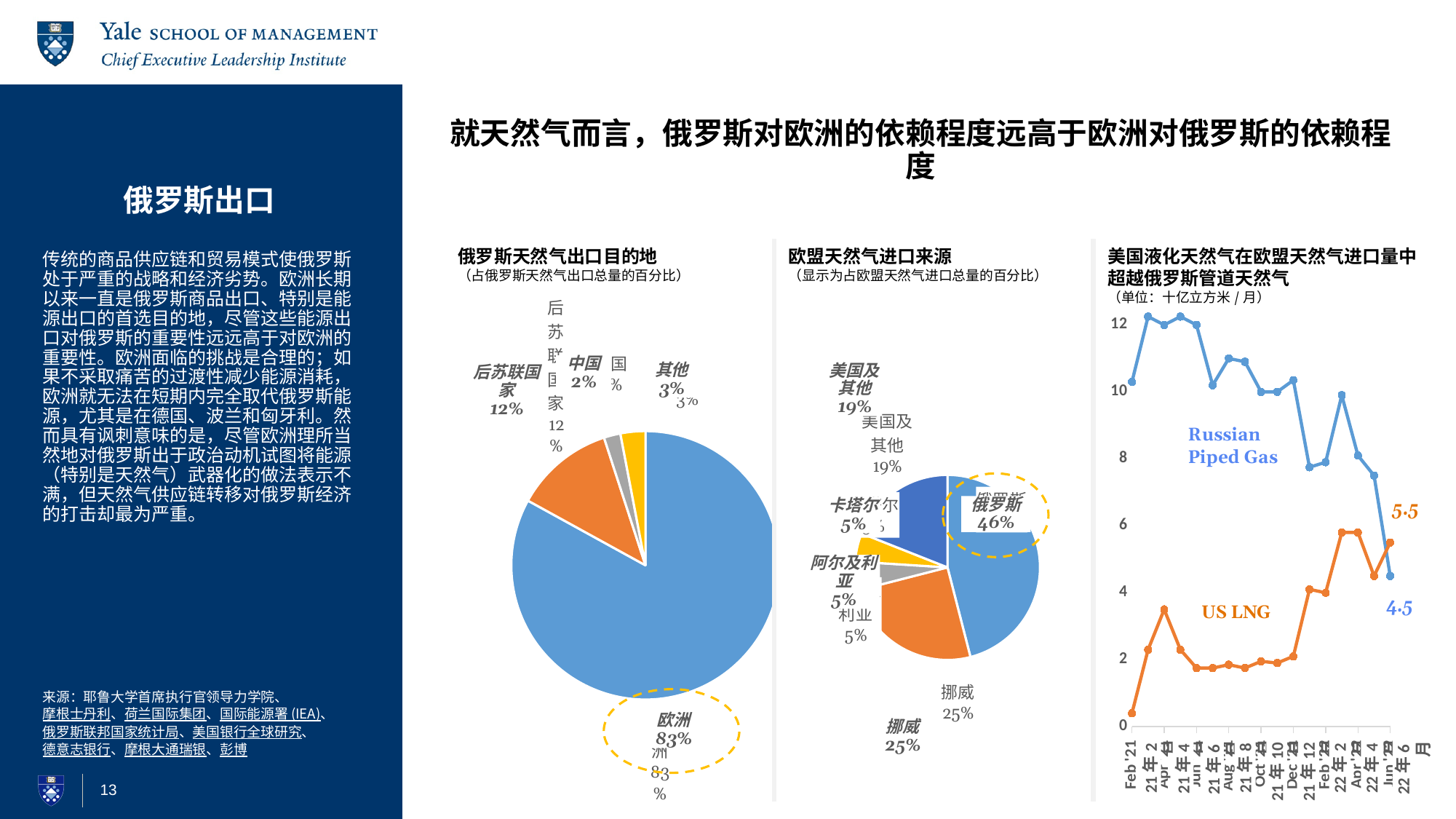

# 俄罗斯出口
就天然气而言，俄罗斯对欧洲的依赖程度远高于欧洲对俄罗斯的依赖程度
传统的商品供应链和贸易模式使俄罗斯处于严重的战略和经济劣势。欧洲长期以来一直是俄罗斯商品出口、特别是能源出口的首选目的地，尽管这些能源出口对俄罗斯的重要性远远高于对欧洲的重要性。欧洲面临的挑战是合理的；如果不采取痛苦的过渡性减少能源消耗，欧洲就无法在短期内完全取代俄罗斯能源，尤其是在德国、波兰和匈牙利。然而具有讽刺意味的是，尽管欧洲理所当然地对俄罗斯出于政治动机试图将能源（特别是天然气）武器化的做法表示不满，但天然气供应链转移对俄罗斯经济的打击却最为严重。

俄罗斯天然气出口目的地
（占俄罗斯天然气出口总量的百分比）
欧盟天然气进口来源
（显示为占欧盟天然气进口总量的百分比）
美国液化天然气在欧盟天然气进口量中超越俄罗斯管道天然气
（单位：十亿立方米/月）

### Chart

| Category |  |  |
|---|---|---|
| 44197 | 12.2 | 0.3 |
| 44228 | 10.3 | 0.4 |
| 44256 | 12.25 | 2.3 |
| 44287 | 12.0 | 3.5 |
| 44317 | 12.25 | 2.3 |
| 44348 | 12.0 | 1.75 |
| 44378 | 10.2 | 1.75 |
| 44409 | 11.0 | 1.85 |
| 44440 | 10.9 | 1.75 |
| 44470 | 10.0 | 1.95 |
| 44501 | 10.0 | 1.9 |
| 44531 | 10.35 | 2.1 |
| 44562 | 7.75 | 4.1 |
| 44593 | 7.9 | 4.0 |
| 44621 | 9.9 | 5.8 |
| 44652 | 8.1 | 5.8 |
| 44682 | 7.5 | 4.5 |
| 44713 | 4.5 | 5.5 |

### Chart

| Category |  |
|---|---|
| Russia | 0.46 |
| Norway | 0.25 |
| Algeria | 0.05 |
| Qatar | 0.05 |
| US and Other | 0.19 |

### Chart

| Category |  |
|---|---|
| Europe  | 0.83 |
| Post-Soviet States | 0.12 |
| China | 0.02 |
| Others | 0.03 |
后苏联国家
12%
中国
2%
其他
3%
美国及其他
19%
俄罗斯
46%
卡塔尔
5%
阿尔及利亚
5%
欧洲
83%
挪威
25%

来源：耶鲁大学首席执行官领导力学院、摩根士丹利、荷兰国际集团、国际能源署 (IEA)、俄罗斯联邦国家统计局、美国银行全球研究、德意志银行、摩根大通瑞银、彭博

21年2月
21年8月
21年10月
21年12月
22年2月
22年4月
21年4月
21年6月
22年6月
13